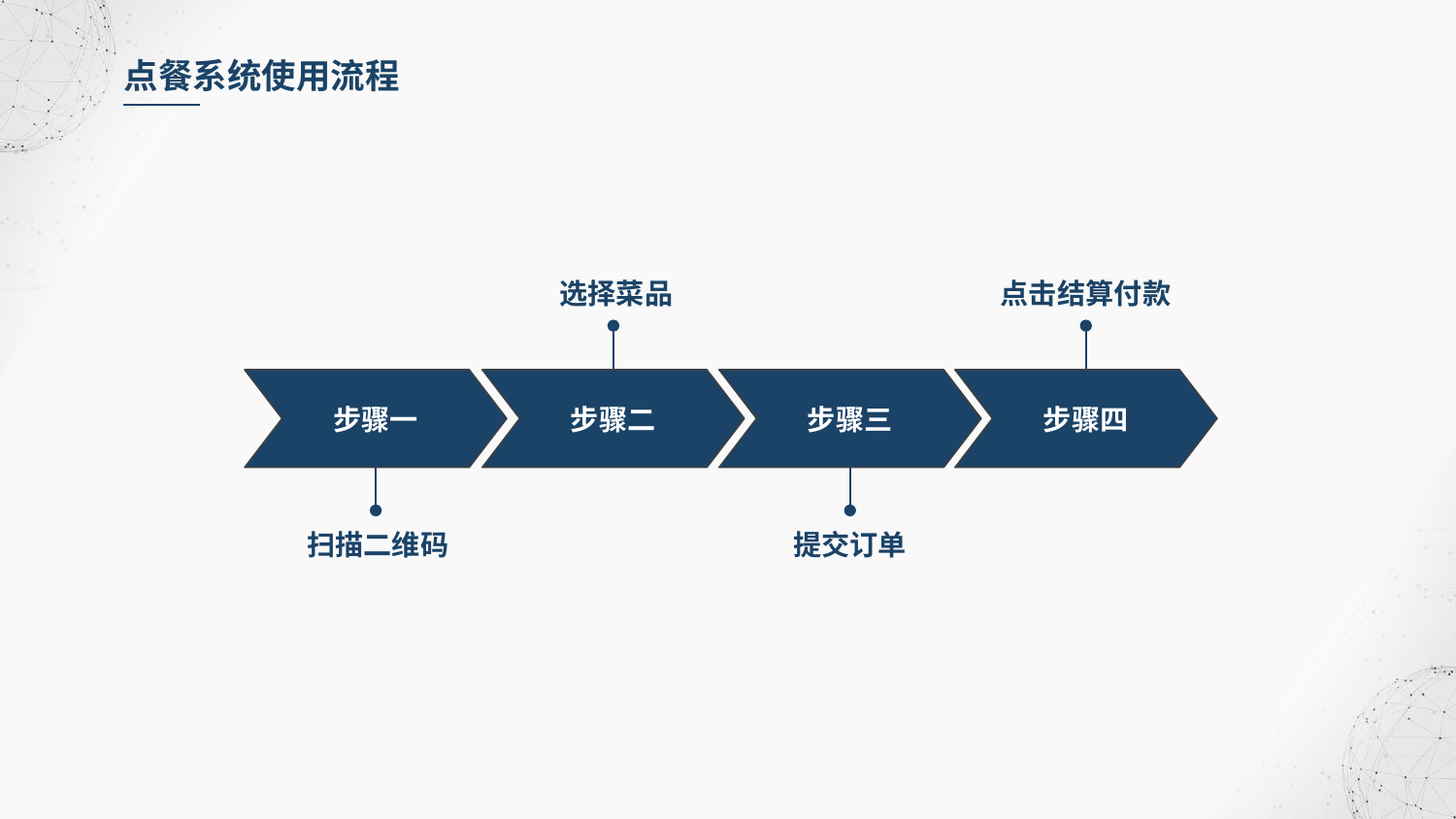

点餐系统使用流程
选择菜品
点击结算付款
步骤一
步骤二
步骤三
步骤四
扫描二维码
提交订单